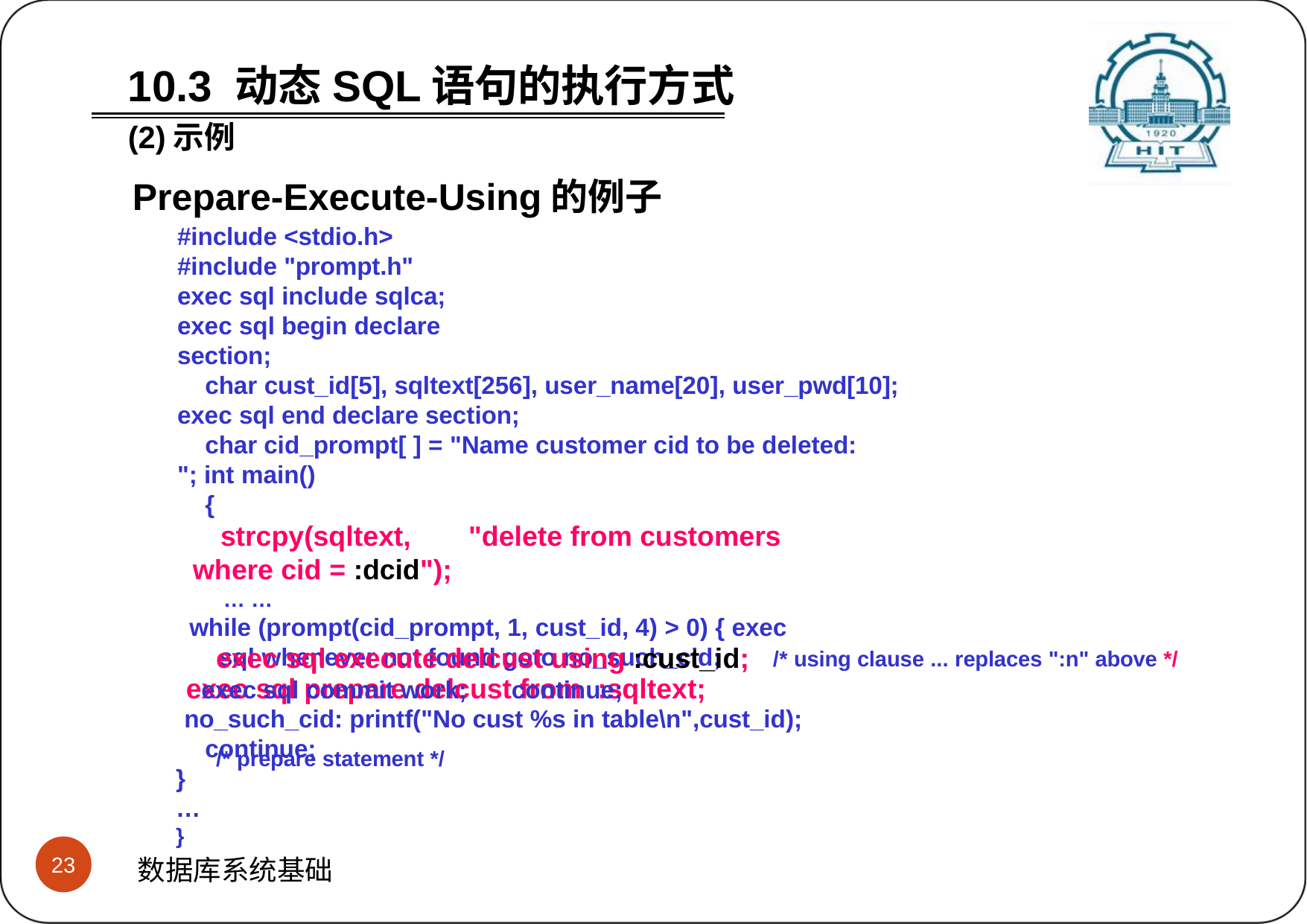

# 10.3 动态SQL语句的执行方式
(2)示例
Prepare-Execute-Using的例子
#include <stdio.h>
#include "prompt.h" exec sql include sqlca;
exec sql begin declare section;
char cust_id[5], sqltext[256], user_name[20], user_pwd[10]; exec sql end declare section;
char cid_prompt[ ] = "Name customer cid to be deleted:  "; int main()
{
strcpy(sqltext,	"delete from customers where cid = :dcid");
… …
while (prompt(cid_prompt, 1, cust_id, 4) > 0) { exec sql whenever not found goto no_such_cid;
exec sql prepare delcust from  :sqltext;	/* prepare statement */
exec sql execute delcust using :cust_id;
exec sql commit work;	continue;
/* using clause ... replaces ":n" above */
no_such_cid: printf("No cust %s in table\n",cust_id); continue;
}
…
}